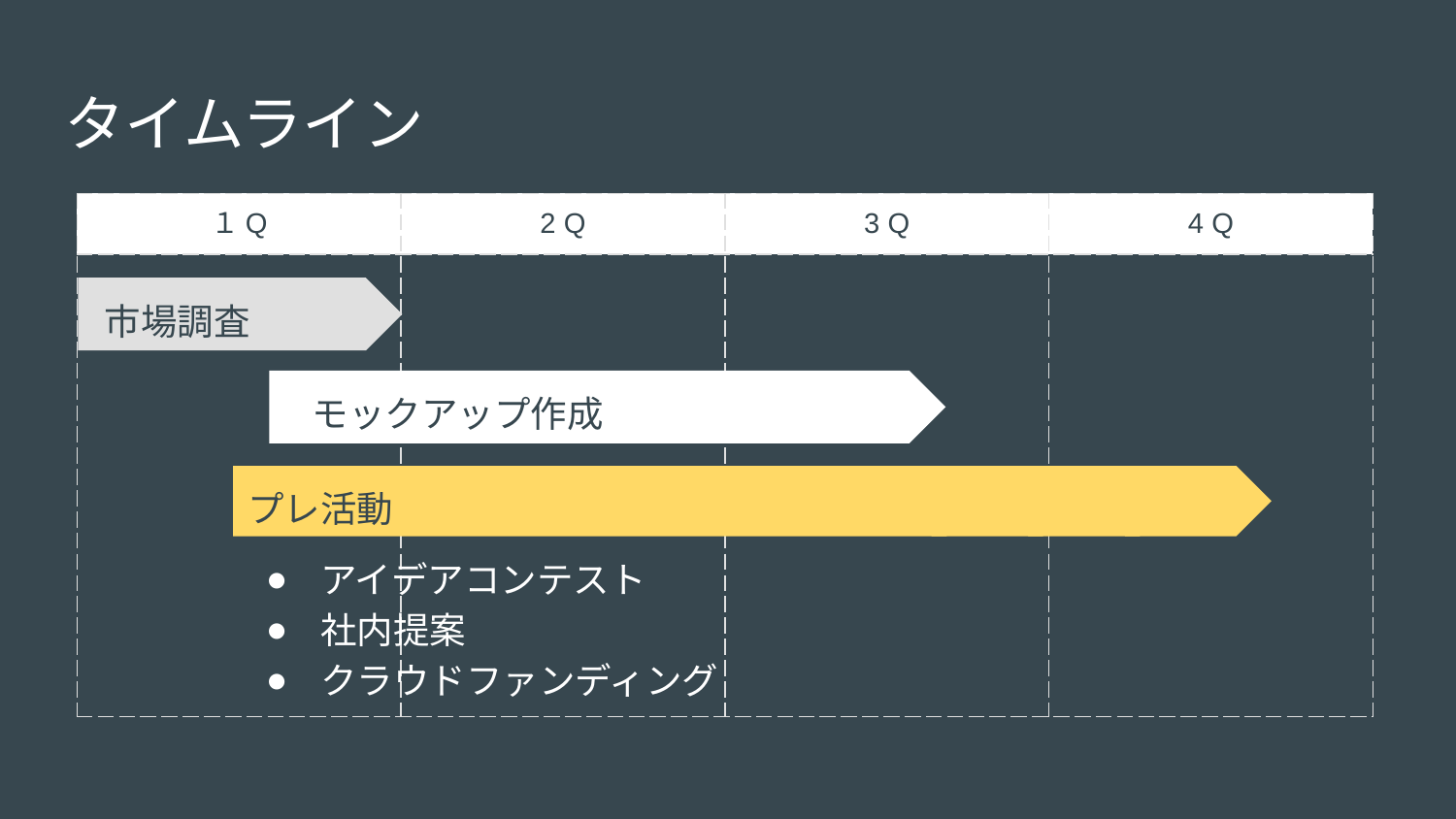

# タイムライン
| １Q | 2 Q | 3 Q | 4 Q |
| --- | --- | --- | --- |
|  |  |  |  |

市場調査

モックアップ作成

プレ活動

アイデアコンテスト
社内提案
クラウドファンディング